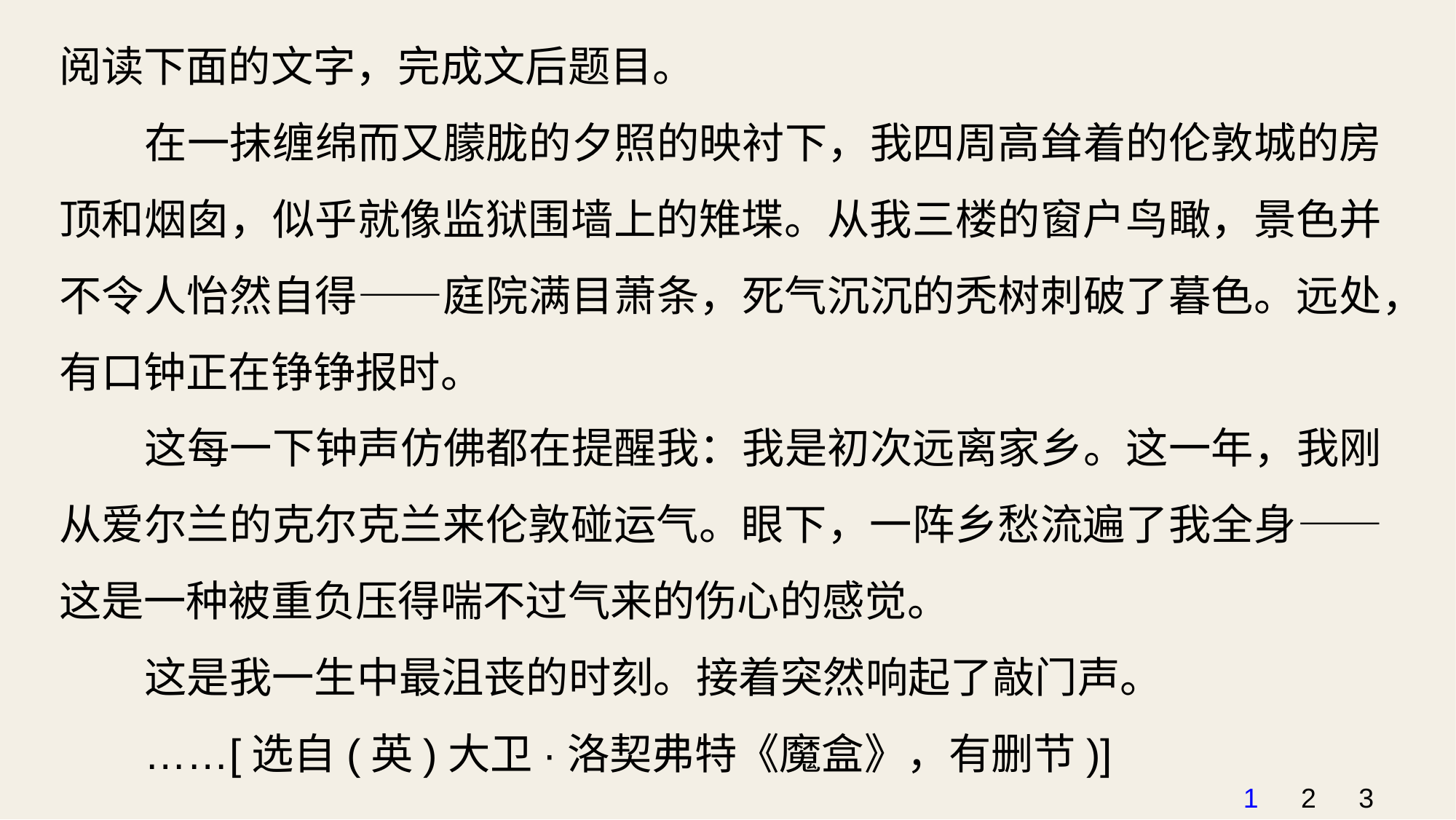

阅读下面的文字，完成文后题目。
在一抹缠绵而又朦胧的夕照的映衬下，我四周高耸着的伦敦城的房顶和烟囱，似乎就像监狱围墙上的雉堞。从我三楼的窗户鸟瞰，景色并不令人怡然自得——庭院满目萧条，死气沉沉的秃树刺破了暮色。远处，有口钟正在铮铮报时。
这每一下钟声仿佛都在提醒我：我是初次远离家乡。这一年，我刚从爱尔兰的克尔克兰来伦敦碰运气。眼下，一阵乡愁流遍了我全身——这是一种被重负压得喘不过气来的伤心的感觉。
这是我一生中最沮丧的时刻。接着突然响起了敲门声。
……[选自(英)大卫·洛契弗特《魔盒》，有删节)]
1
2
3